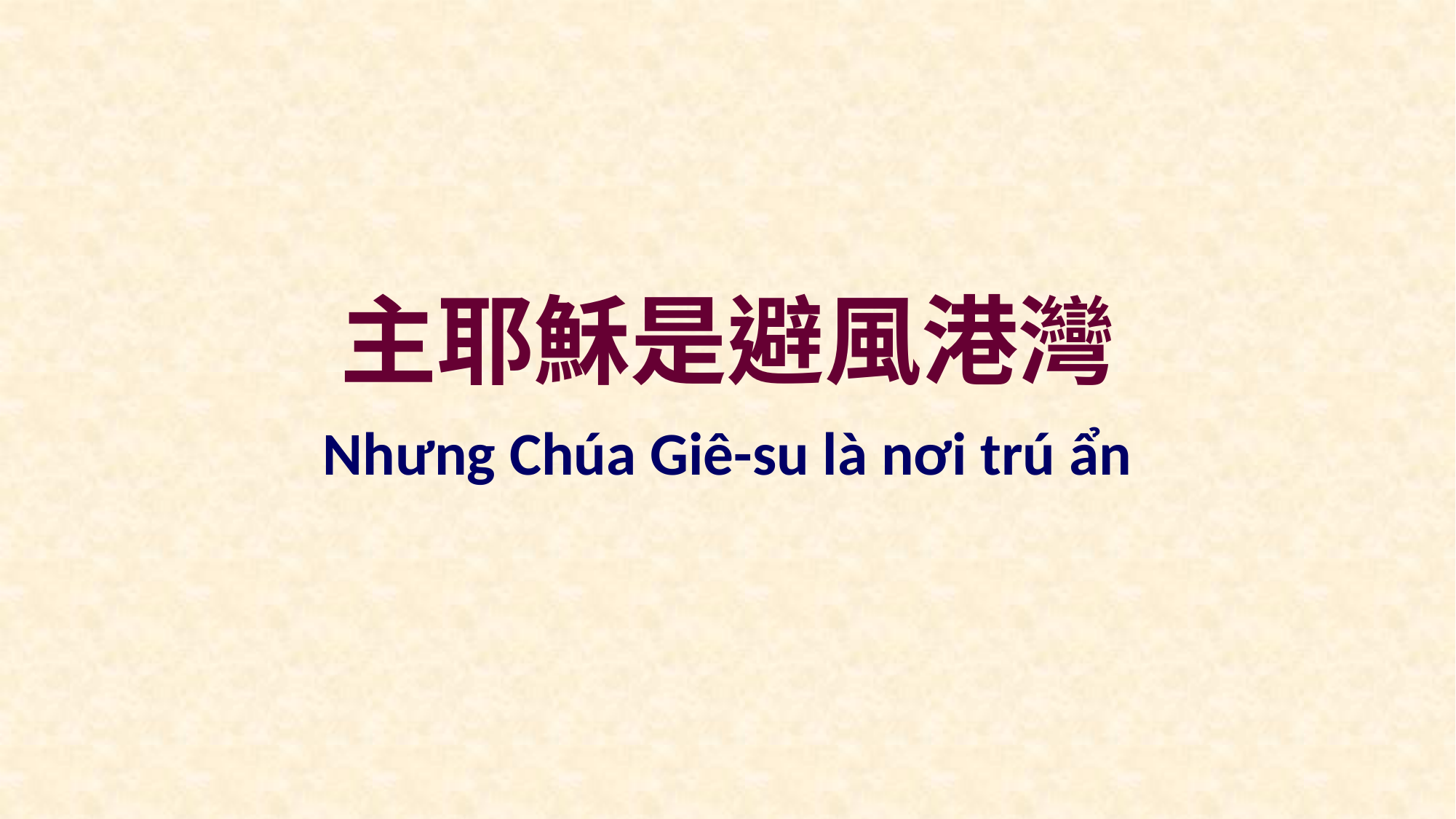

主耶穌是避風港灣
Nhưng Chúa Giê-su là nơi trú ẩn